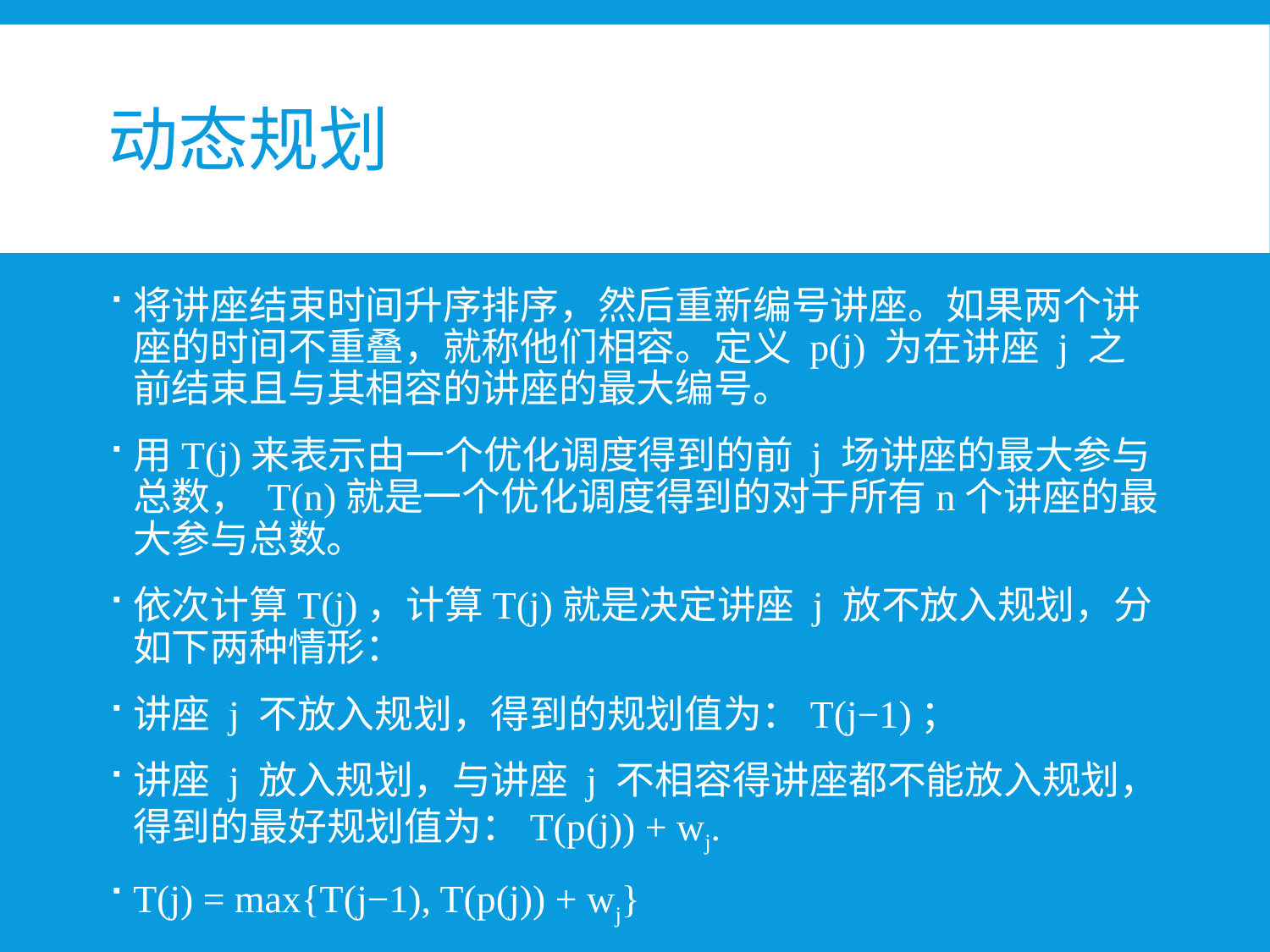

# 动态规划
将讲座结束时间升序排序，然后重新编号讲座。如果两个讲座的时间不重叠，就称他们相容。定义 p(j) 为在讲座 j 之前结束且与其相容的讲座的最大编号。
用T(j)来表示由一个优化调度得到的前 j 场讲座的最大参与总数， T(n)就是一个优化调度得到的对于所有n个讲座的最大参与总数。
依次计算T(j)，计算T(j)就是决定讲座 j 放不放入规划，分如下两种情形：
讲座 j 不放入规划，得到的规划值为：T(j−1)；
讲座 j 放入规划，与讲座 j 不相容得讲座都不能放入规划，得到的最好规划值为：T(p(j)) + wj.
T(j) = max{T(j−1), T(p(j)) + wj}